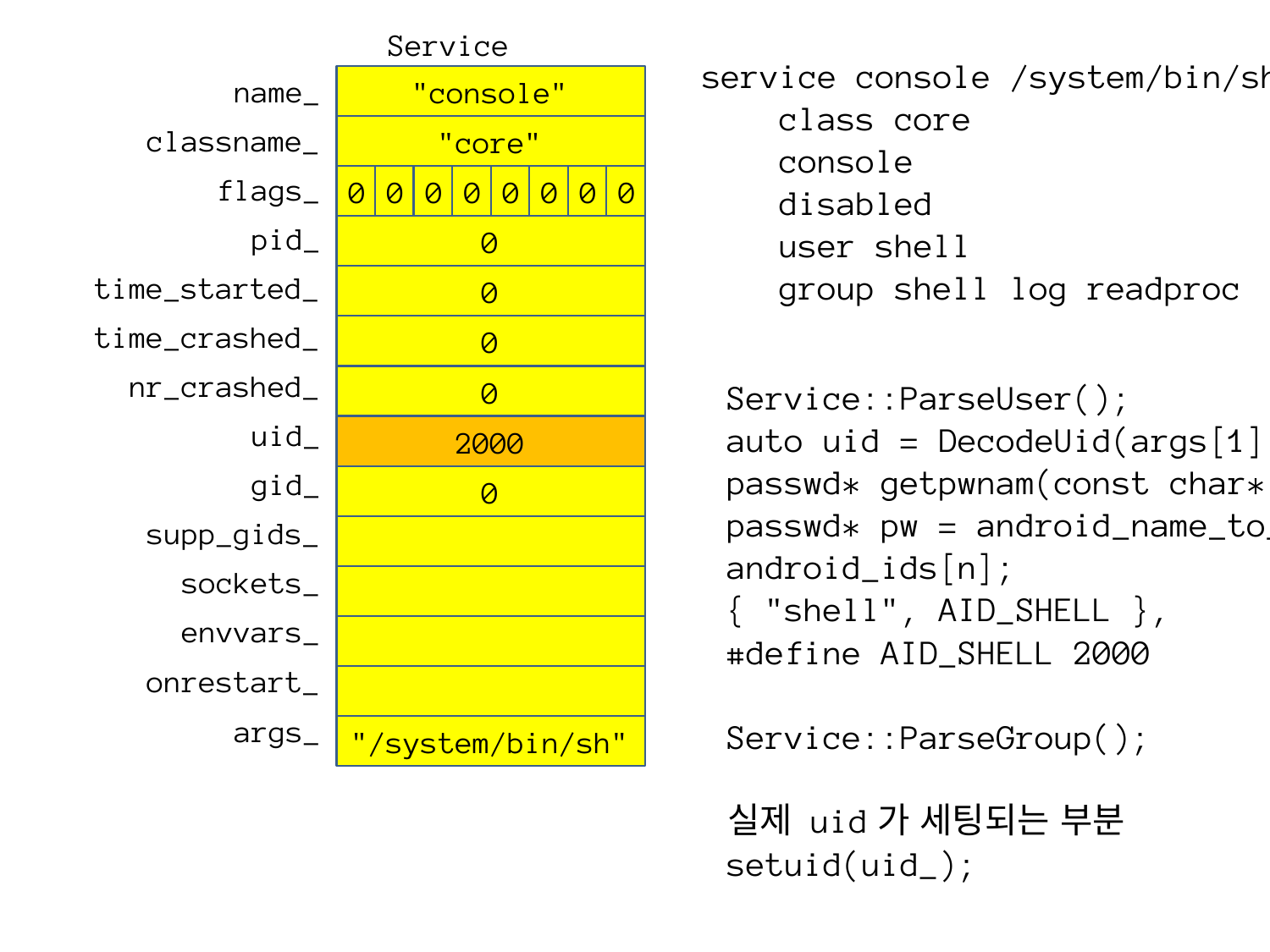

Service
service console /system/bin/sh
    class core
    console
    disabled
    user shell
    group shell log readproc

name_
"console"
classname_
"core"
flags_
0
0
0
0
0
0
0
0
pid_
0
time_started_
0
time_crashed_
0
nr_crashed_
0
Service::ParseUser();
auto uid = DecodeUid(args[1]);
passwd* getpwnam(const char* login);
passwd* pw = android_name_to_passwd(state, login);
android_ids[n];
{ "shell", AID_SHELL },
#define AID_SHELL 2000

Service::ParseGroup();

실제 uid가 세팅되는 부분
setuid(uid_);
uid_
2000
gid_
0
supp_gids_

sockets_

envvars_

onrestart_

args_
"/system/bin/sh"